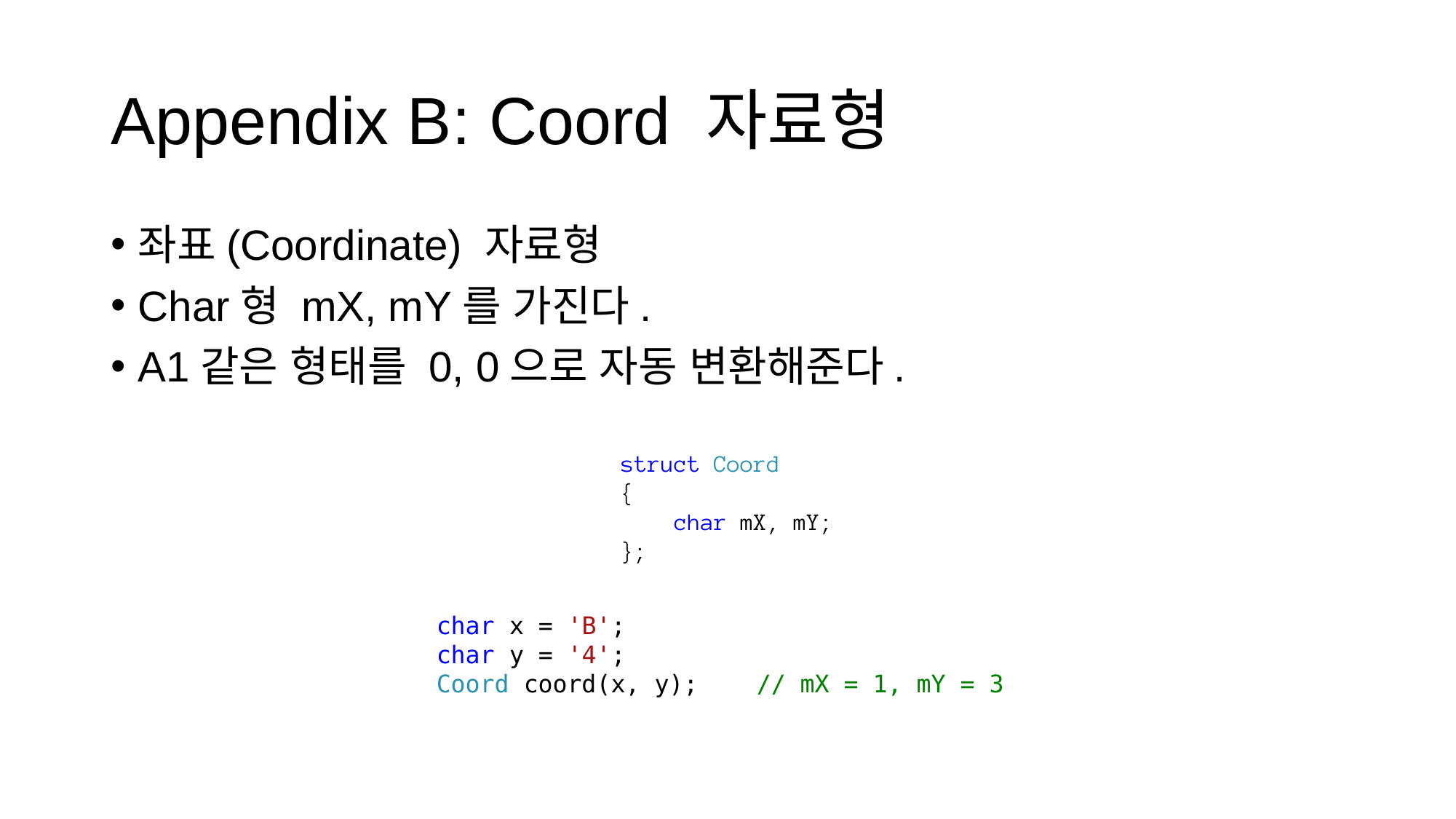

# Appendix B: Coord 자료형
좌표(Coordinate) 자료형
Char형 mX, mY를 가진다.
A1같은 형태를 0, 0으로 자동 변환해준다.
struct Coord
{
    char mX, mY;
};
char x = 'B';
char y = '4';
Coord coord(x, y);    // mX = 1, mY = 3